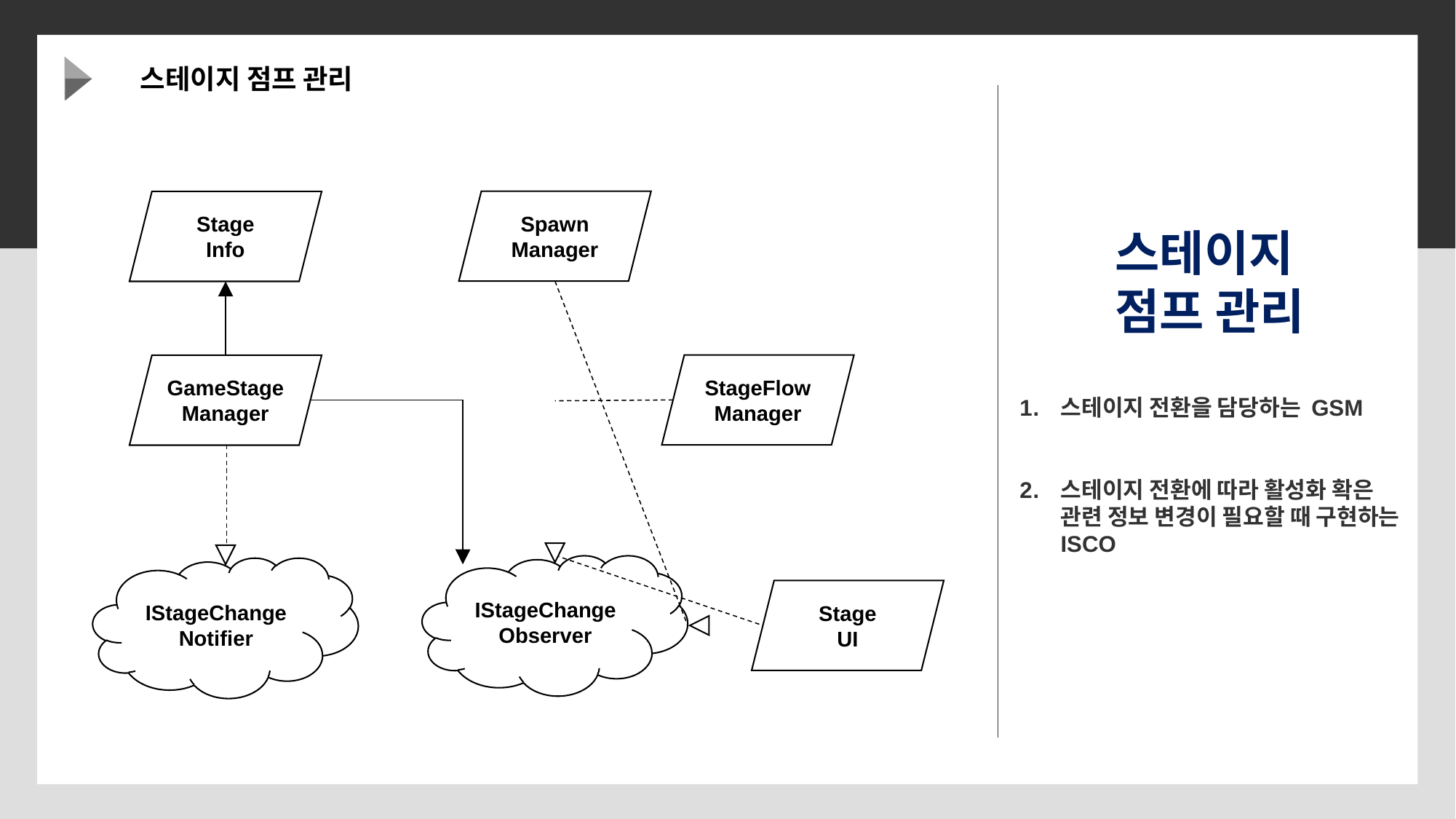

스테이지 점프 관리
Spawn
Manager
Stage
Info
스테이지
점프 관리

스테이지 전환을 담당하는 GSM

스테이지 전환에 따라 활성화 확은 관련 정보 변경이 필요할 때 구현하는 ISCO

StageFlow
Manager
GameStage
Manager

IStageChange
Observer
IStageChange
Notifier
Stage
UI